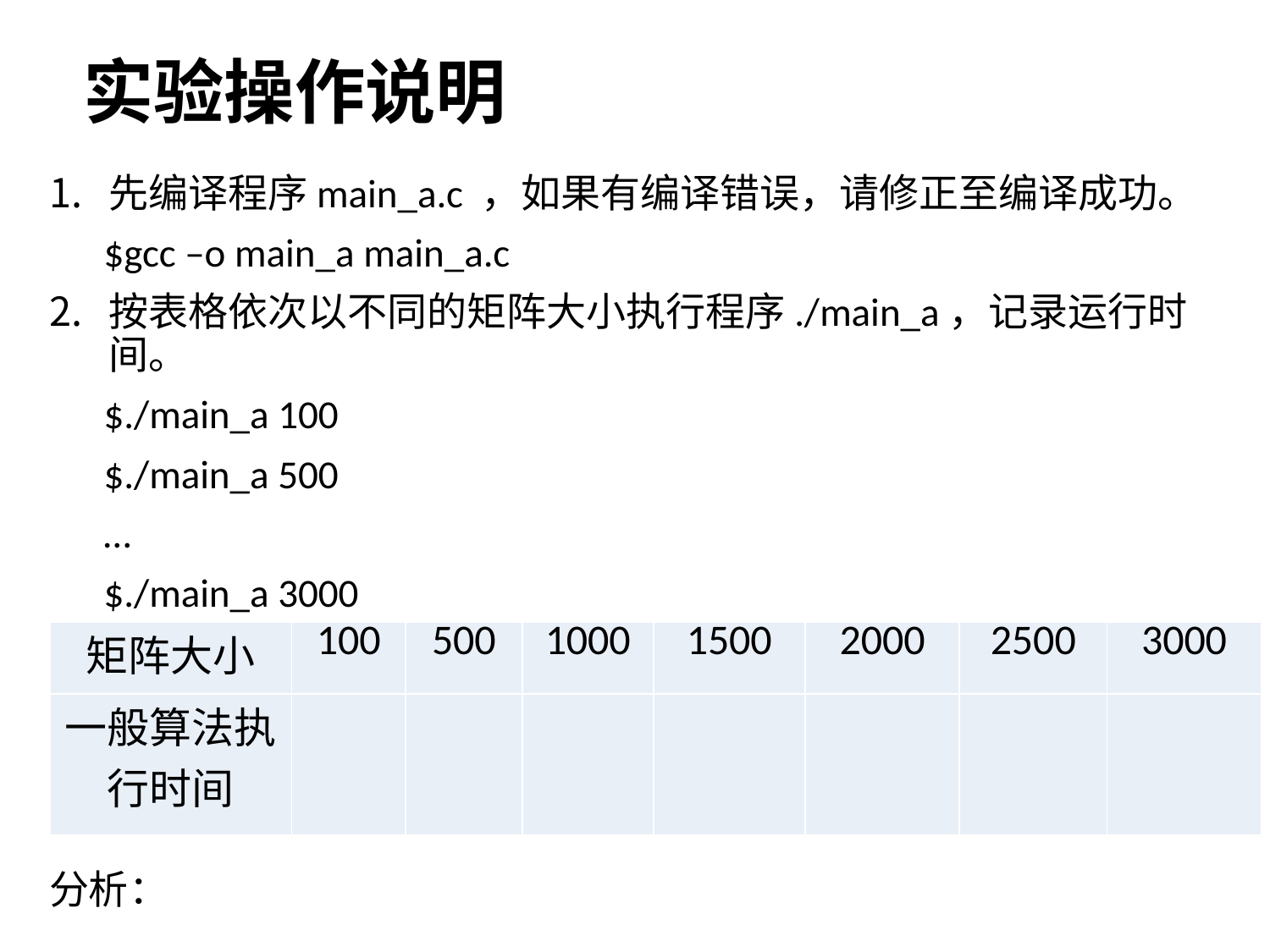

# 实验操作说明
先编译程序main_a.c ，如果有编译错误，请修正至编译成功。
      $gcc –o main_a main_a.c
按表格依次以不同的矩阵大小执行程序./main_a，记录运行时间。
      $./main_a 100
      $./main_a 500
      …
      $./main_a 3000

分析：
| 矩阵大小 | 100 | 500 | 1000 | 1500 | 2000 | 2500 | 3000 |
| --- | --- | --- | --- | --- | --- | --- | --- |
| 一般算法执行时间 |  |  |  |  |  |  |  |